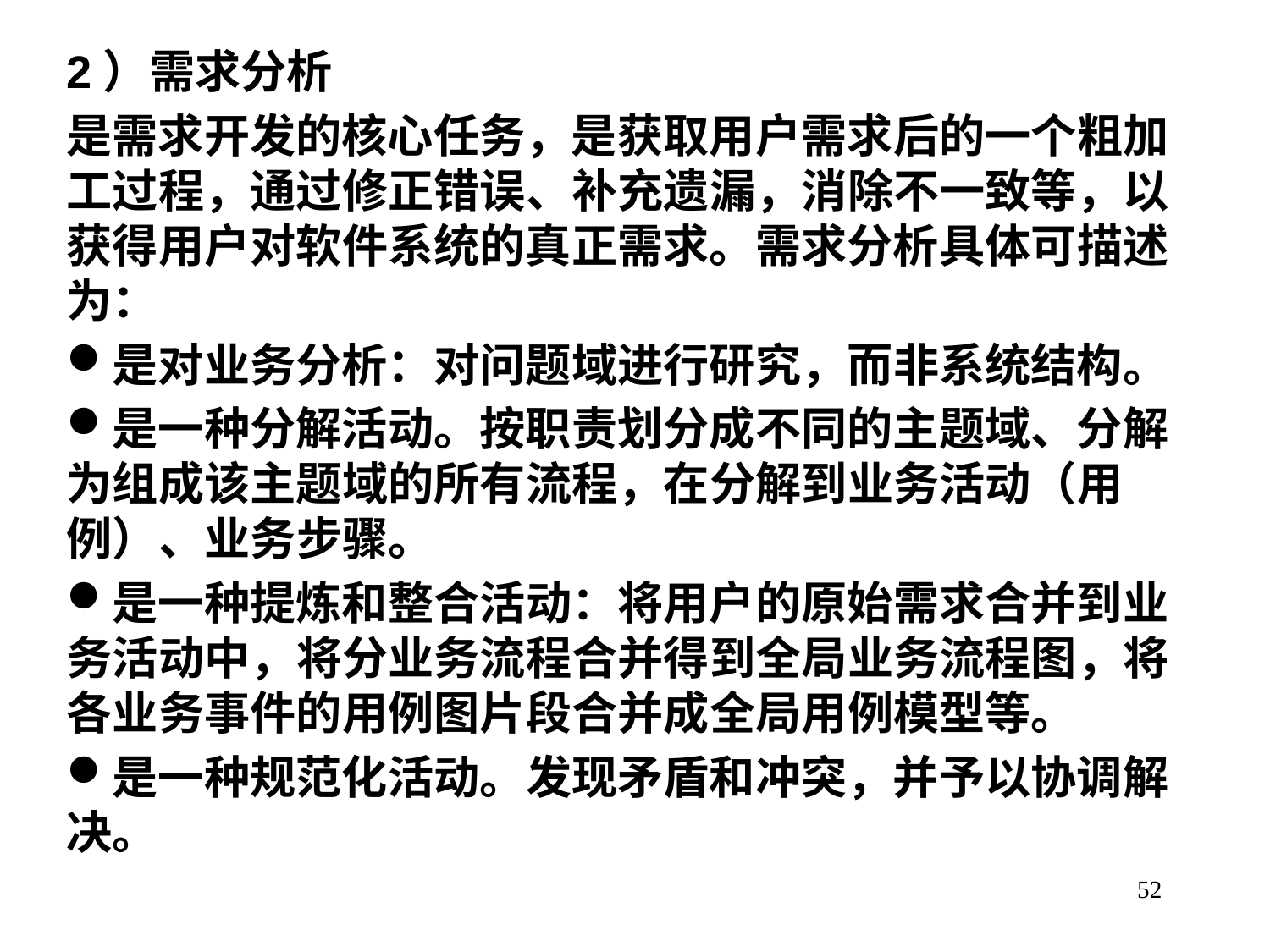

# 2）需求分析
是需求开发的核心任务，是获取用户需求后的一个粗加工过程，通过修正错误、补充遗漏，消除不一致等，以获得用户对软件系统的真正需求。需求分析具体可描述为：
是对业务分析：对问题域进行研究，而非系统结构。
是一种分解活动。按职责划分成不同的主题域、分解为组成该主题域的所有流程，在分解到业务活动（用例）、业务步骤。
是一种提炼和整合活动：将用户的原始需求合并到业务活动中，将分业务流程合并得到全局业务流程图，将各业务事件的用例图片段合并成全局用例模型等。
是一种规范化活动。发现矛盾和冲突，并予以协调解决。

52